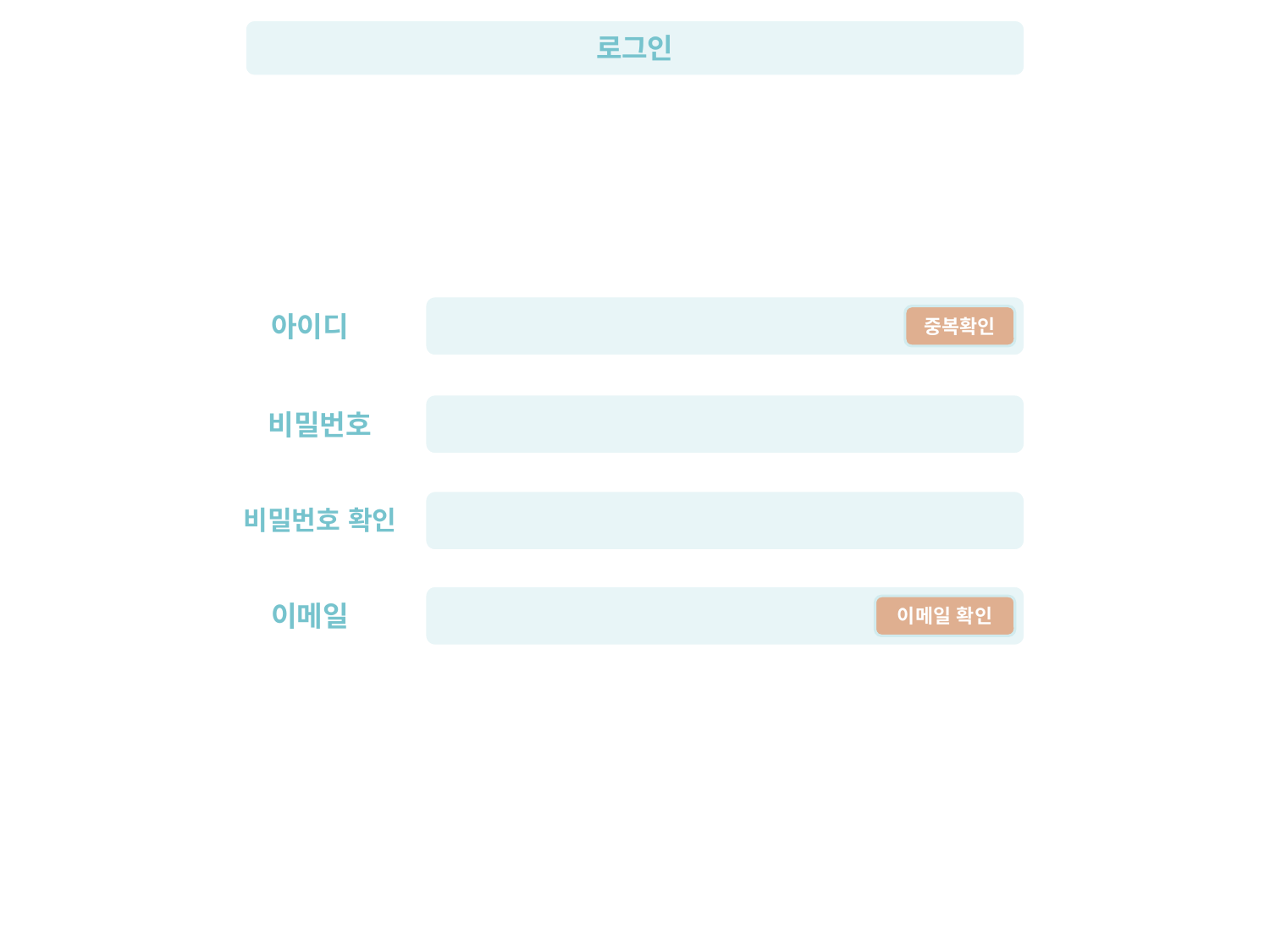

로그인

아이디
중복확인

비밀번호

비밀번호 확인

이메일
이메일 확인